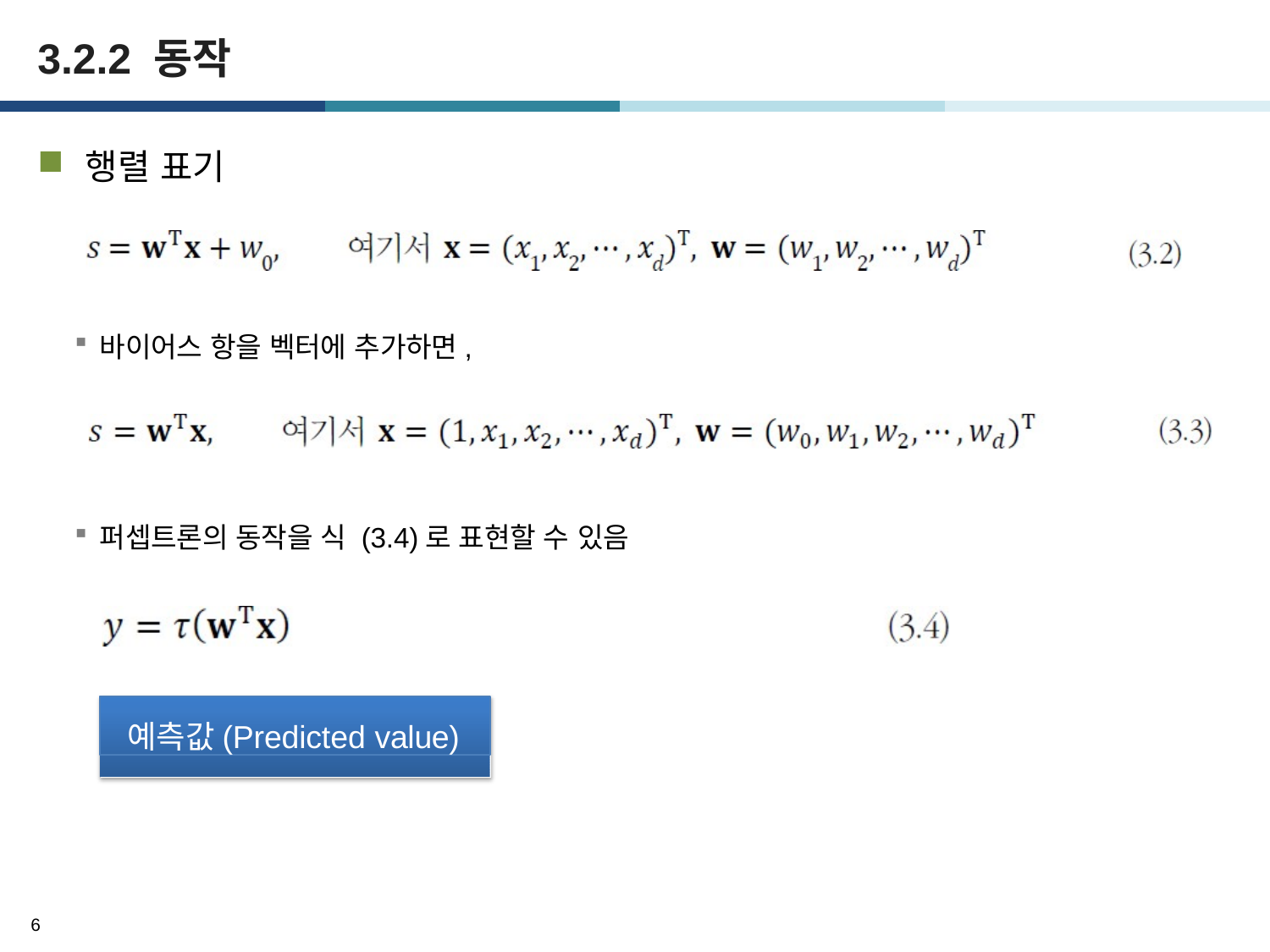

# 3.2.2 동작
행렬 표기

바이어스 항을 벡터에 추가하면,

퍼셉트론의 동작을 식 (3.4)로 표현할 수 있음

예측값(Predicted value)
6